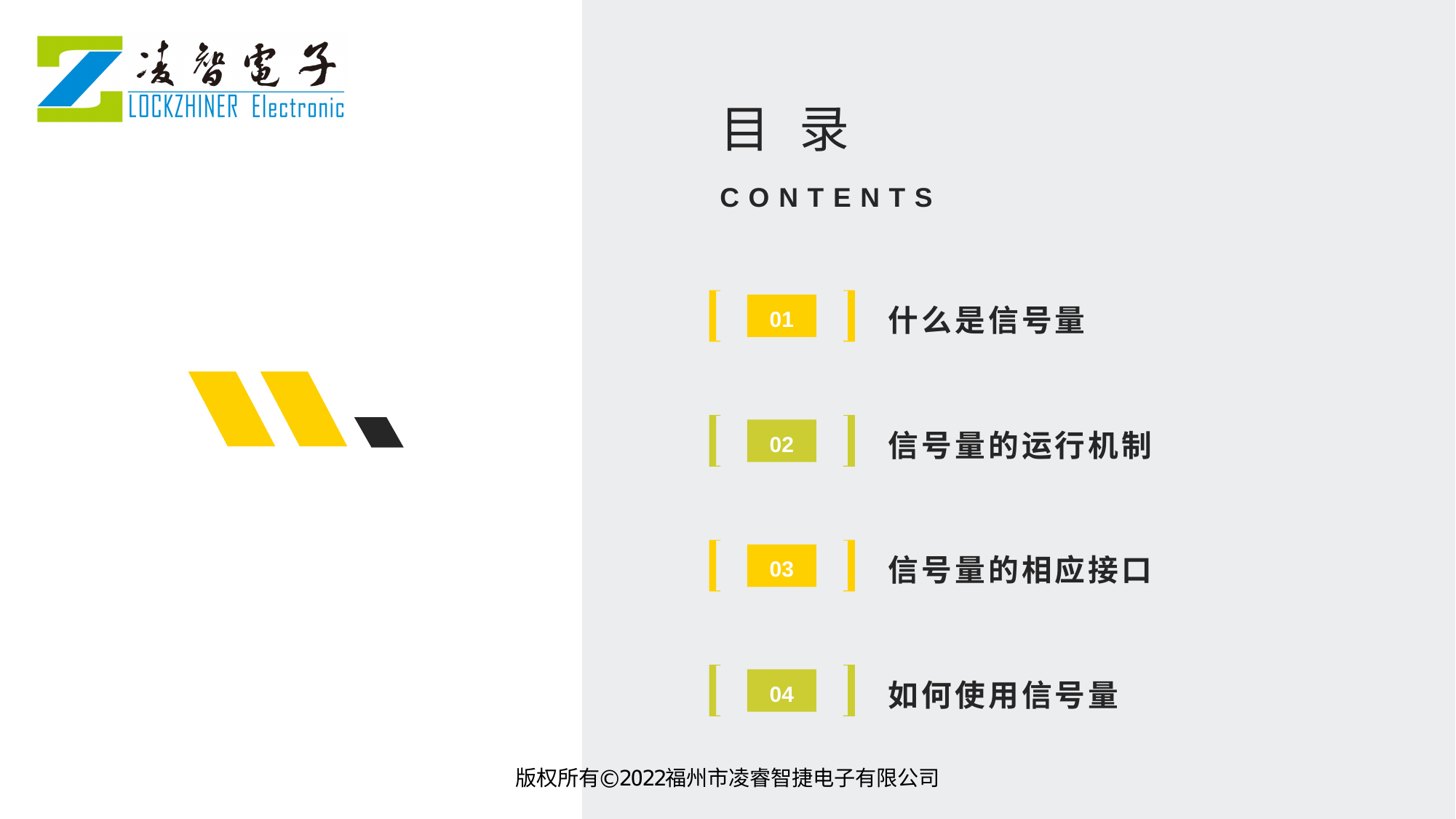

目 录
CONTENTS
什么是信号量

01
信号量的运行机制

02
信号量的相应接口

03
如何使用信号量

04
版权所有©2022福州市凌睿智捷电子有限公司
2